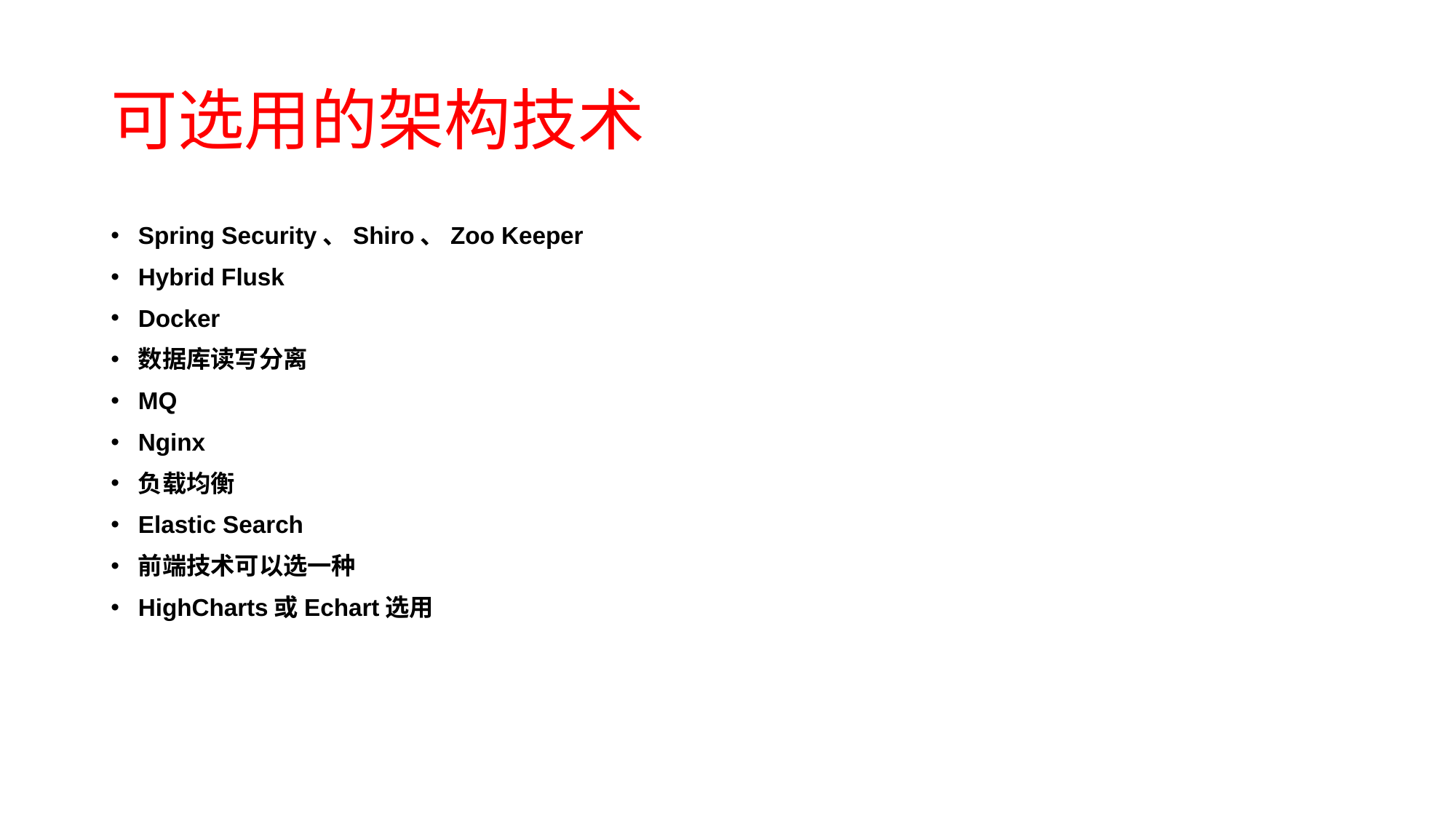

# 可选用的架构技术
Spring Security、Shiro、Zoo Keeper
Hybrid Flusk
Docker
数据库读写分离
MQ
Nginx
负载均衡
Elastic Search
前端技术可以选一种
HighCharts或Echart选用